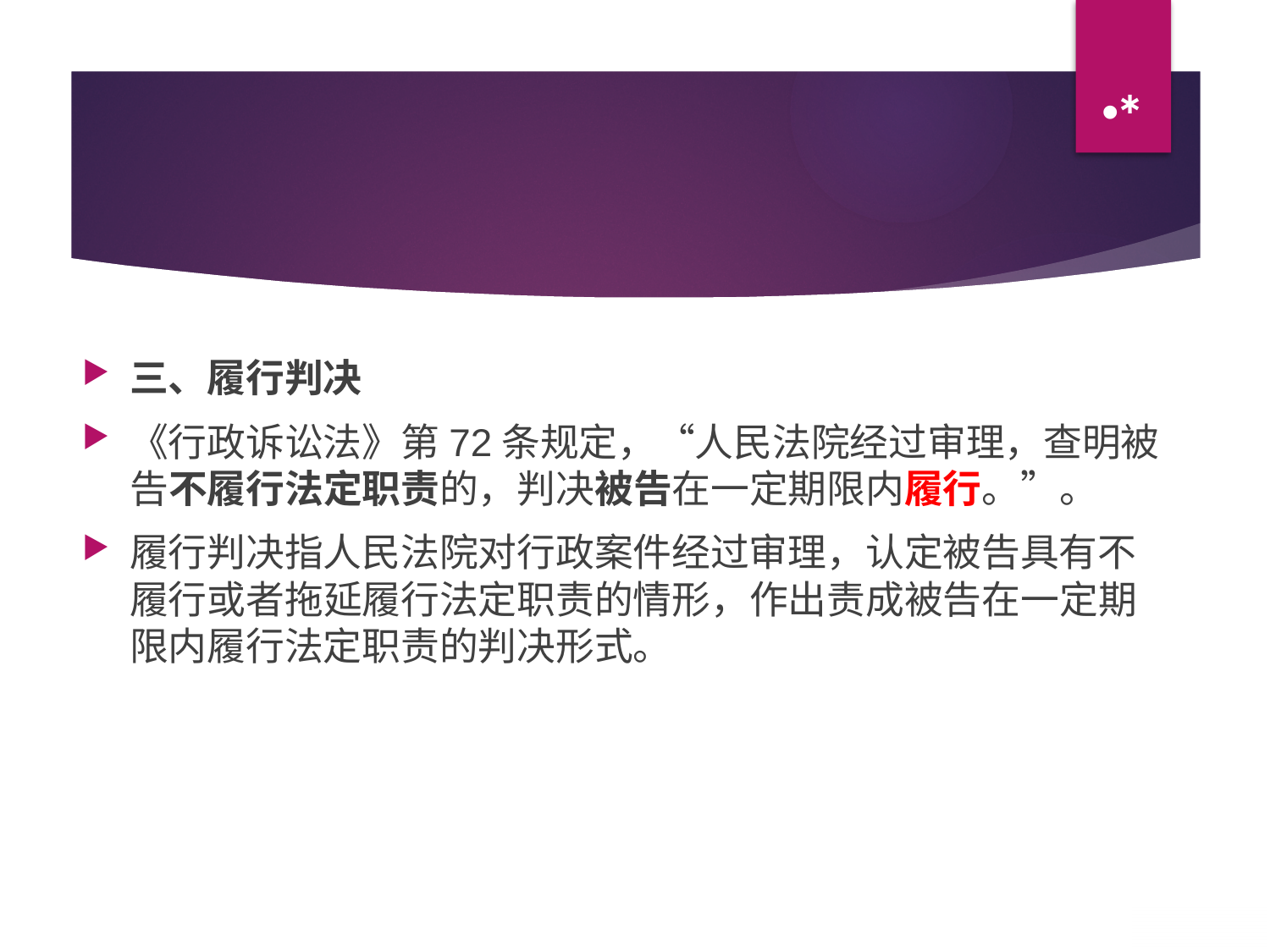

*
#
三、履行判决
《行政诉讼法》第72条规定，“人民法院经过审理，查明被告不履行法定职责的，判决被告在一定期限内履行。”。
履行判决指人民法院对行政案件经过审理，认定被告具有不履行或者拖延履行法定职责的情形，作出责成被告在一定期限内履行法定职责的判决形式。